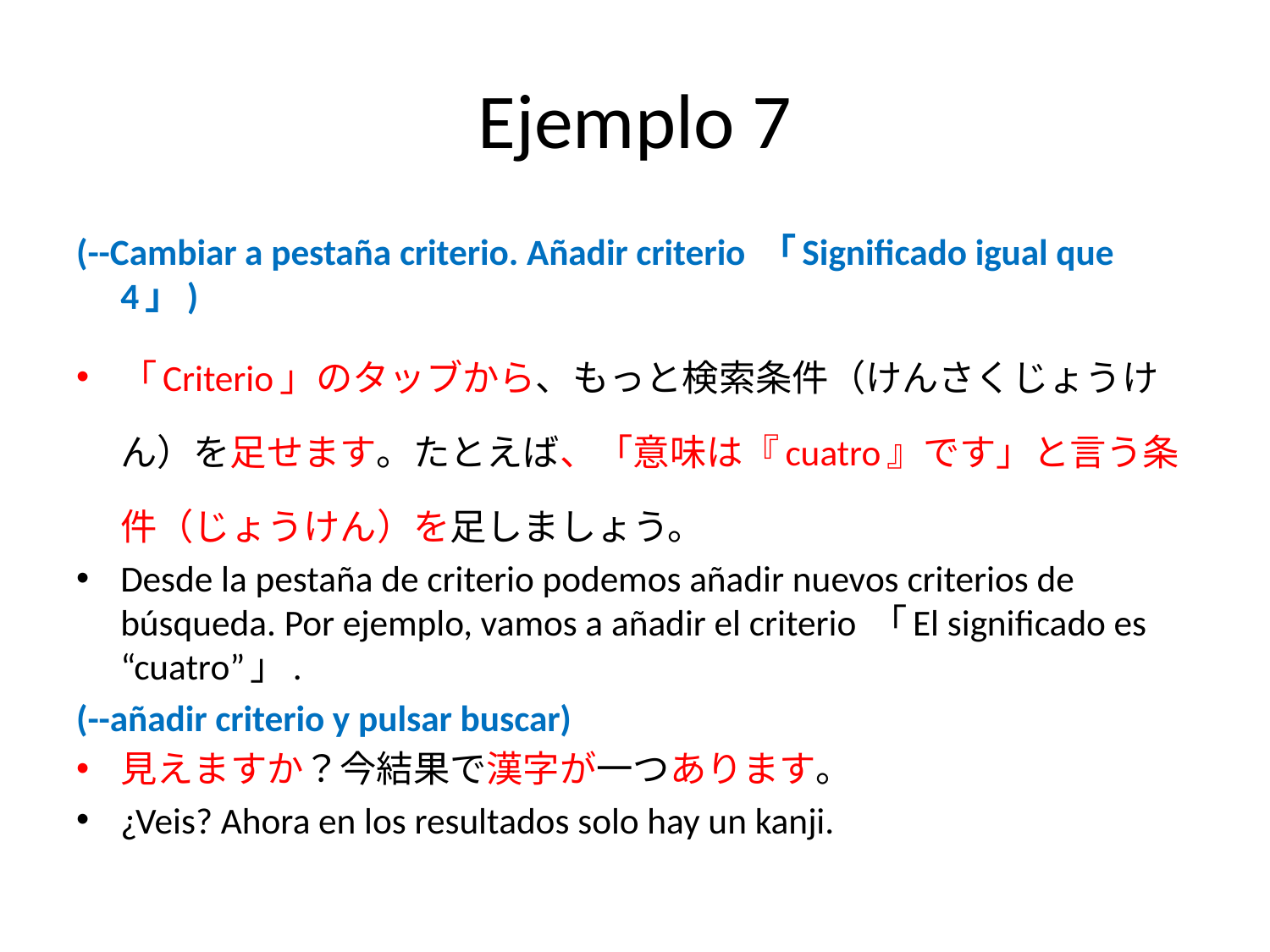

# Ejemplo 7
(--Cambiar a pestaña criterio. Añadir criterio 「Significado igual que 4」)
「Criterio」のタッブから、もっと検索条件（けんさくじょうけん）を足せます。たとえば、「意味は『cuatro』です」と言う条件（じょうけん）を足しましょう。
Desde la pestaña de criterio podemos añadir nuevos criterios de búsqueda. Por ejemplo, vamos a añadir el criterio 「El significado es “cuatro”」.
(--añadir criterio y pulsar buscar)
見えますか？今結果で漢字が一つあります。
¿Veis? Ahora en los resultados solo hay un kanji.